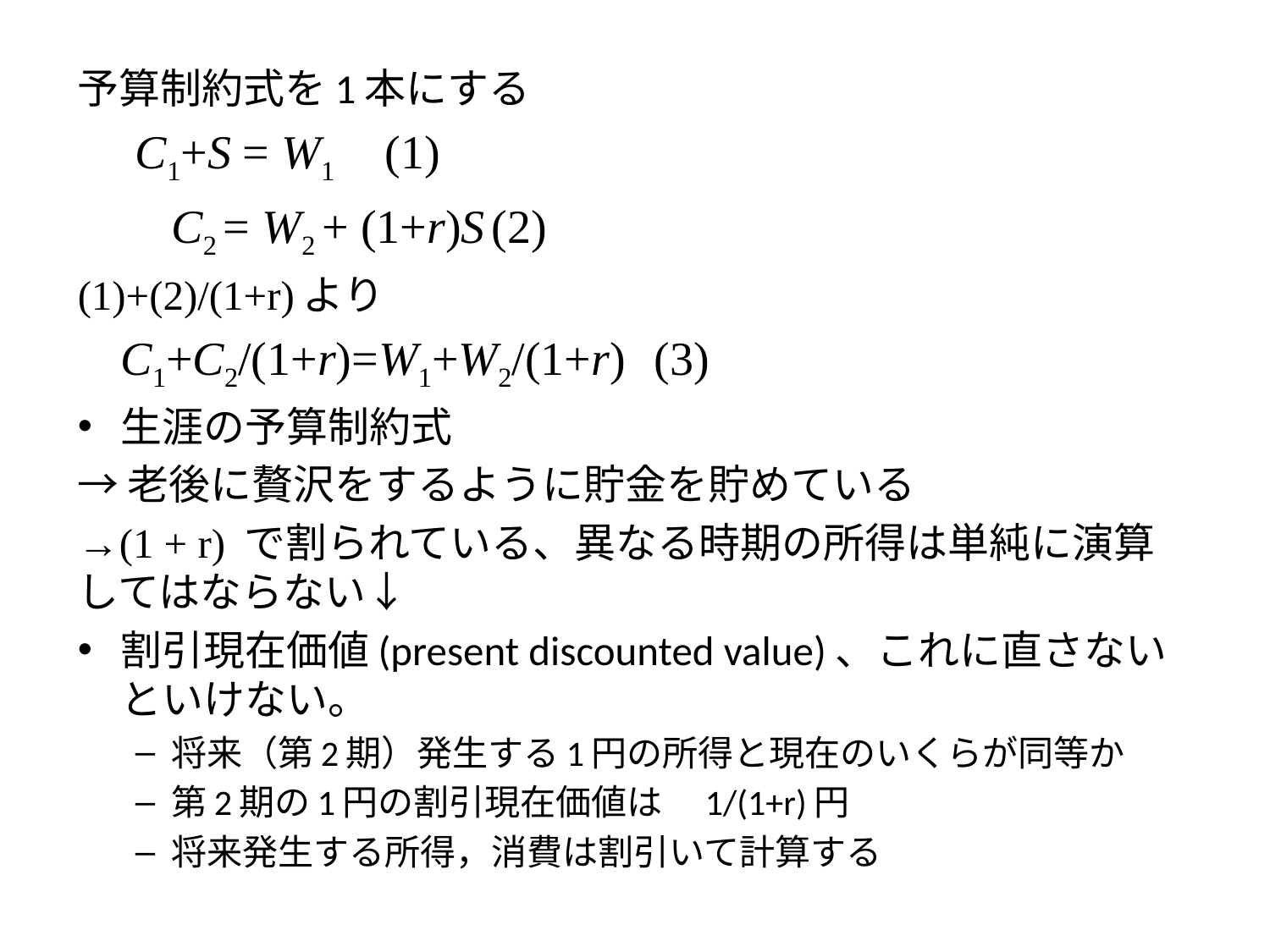

予算制約式を1本にする
C1+S = W1						(1)
	C2 = W2 + (1+r)S					(2)
(1)+(2)/(1+r)より
	C1+C2/(1+r)=W1+W2/(1+r)			(3)
生涯の予算制約式
→老後に贅沢をするように貯金を貯めている
→(1 + r) で割られている、異なる時期の所得は単純に演算してはならない↓
割引現在価値(present discounted value)、これに直さないといけない。
将来（第2期）発生する1円の所得と現在のいくらが同等か
第2期の1円の割引現在価値は　1/(1+r)円
将来発生する所得，消費は割引いて計算する